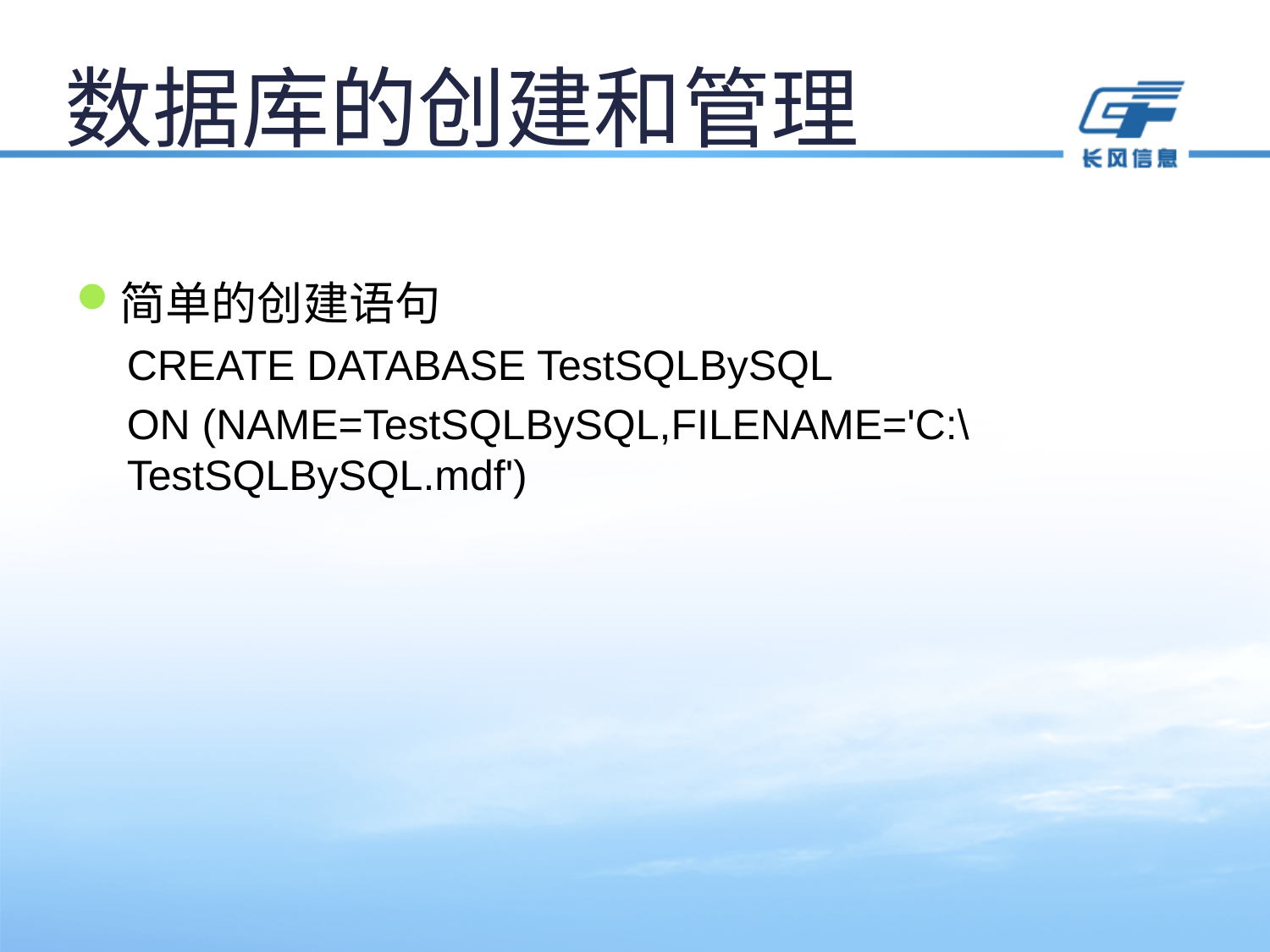

# 数据库的创建和管理
简单的创建语句
CREATE DATABASE TestSQLBySQL
ON (NAME=TestSQLBySQL,FILENAME='C:\TestSQLBySQL.mdf')